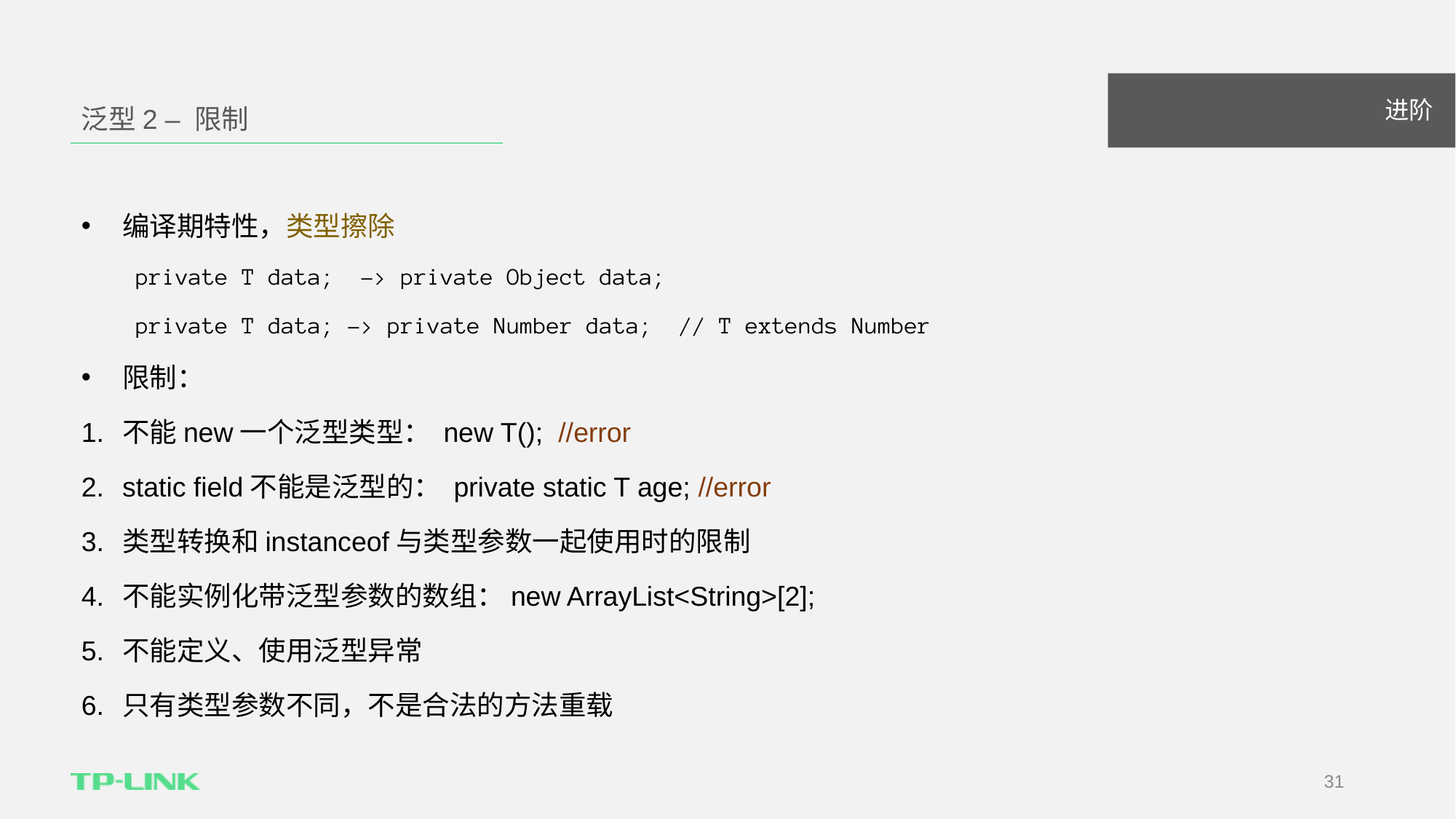

进阶

# 泛型2 – 限制
编译期特性，类型擦除
private T data;  -> private Object data;
private T data; -> private Number data;  // T extends Number
限制：
不能new一个泛型类型： new T();  //error
static field不能是泛型的： private static T age; //error
类型转换和instanceof与类型参数一起使用时的限制
不能实例化带泛型参数的数组：new ArrayList<String>[2];
不能定义、使用泛型异常
只有类型参数不同，不是合法的方法重载
31